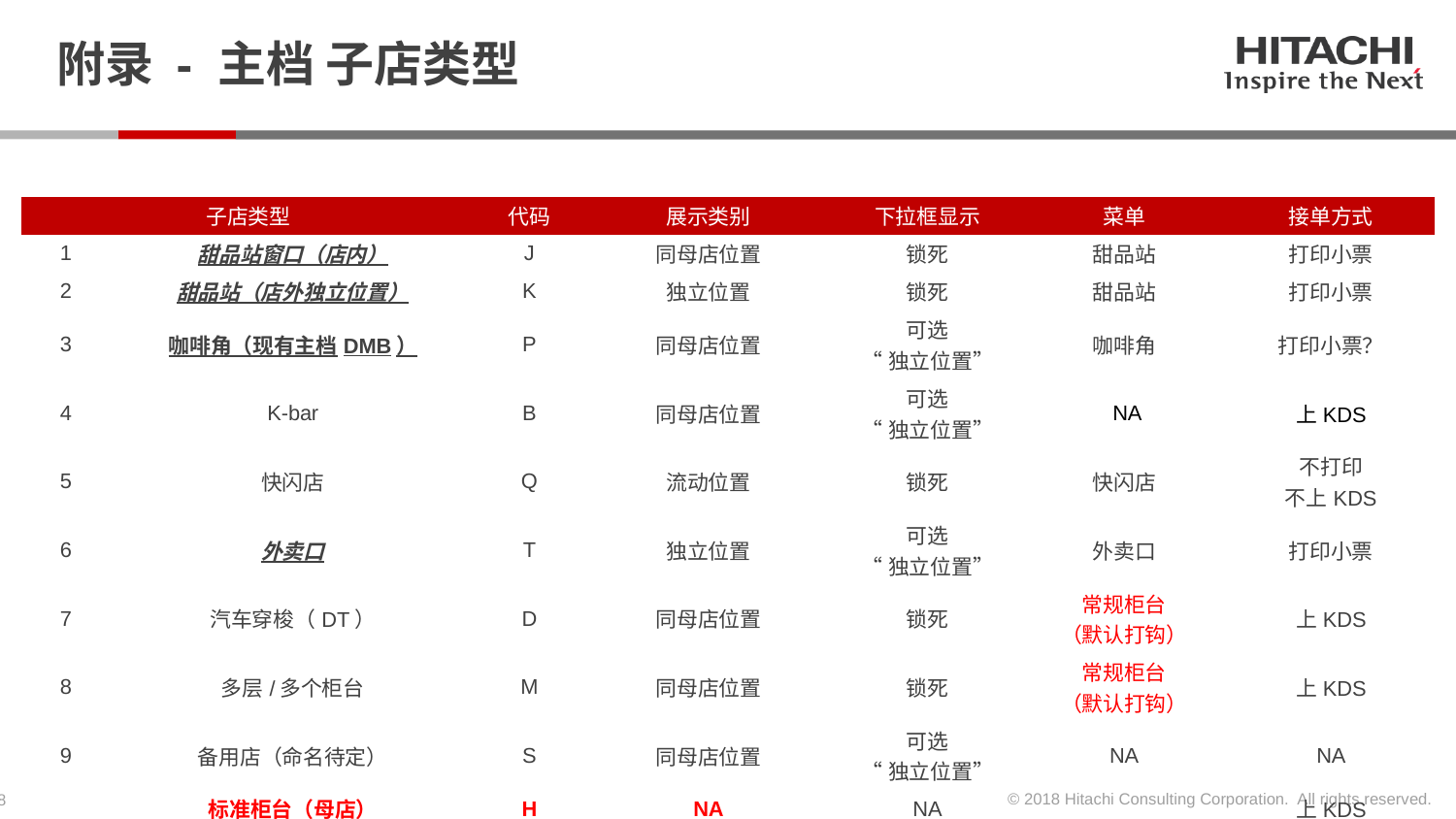

# 附录 - 主档 子店类型
| 子店类型 |  | 代码 | 展示类别 | 下拉框显示 | 菜单 | 接单方式 |
| --- | --- | --- | --- | --- | --- | --- |
| 1 | 甜品站窗口（店内） | J | 同母店位置 | 锁死 | 甜品站 | 打印小票 |
| 2 | 甜品站（店外独立位置） | K | 独立位置 | 锁死 | 甜品站 | 打印小票 |
| 3 | 咖啡角（现有主档DMB） | P | 同母店位置 | 可选 “独立位置” | 咖啡角 | 打印小票？ |
| 4 | K-bar | B | 同母店位置 | 可选 “独立位置” | NA | 上KDS |
| 5 | 快闪店 | Q | 流动位置 | 锁死 | 快闪店 | 不打印 不上KDS |
| 6 | 外卖口 | T | 独立位置 | 可选 “独立位置” | 外卖口 | 打印小票 |
| 7 | 汽车穿梭（DT） | D | 同母店位置 | 锁死 | 常规柜台 （默认打钩） | 上KDS |
| 8 | 多层/多个柜台 | M | 同母店位置 | 锁死 | 常规柜台 （默认打钩） | 上KDS |
| 9 | 备用店（命名待定） | S | 同母店位置 | 可选 “独立位置” | NA | NA |
|  | 标准柜台（母店） | H | NA | NA |  | 上KDS |